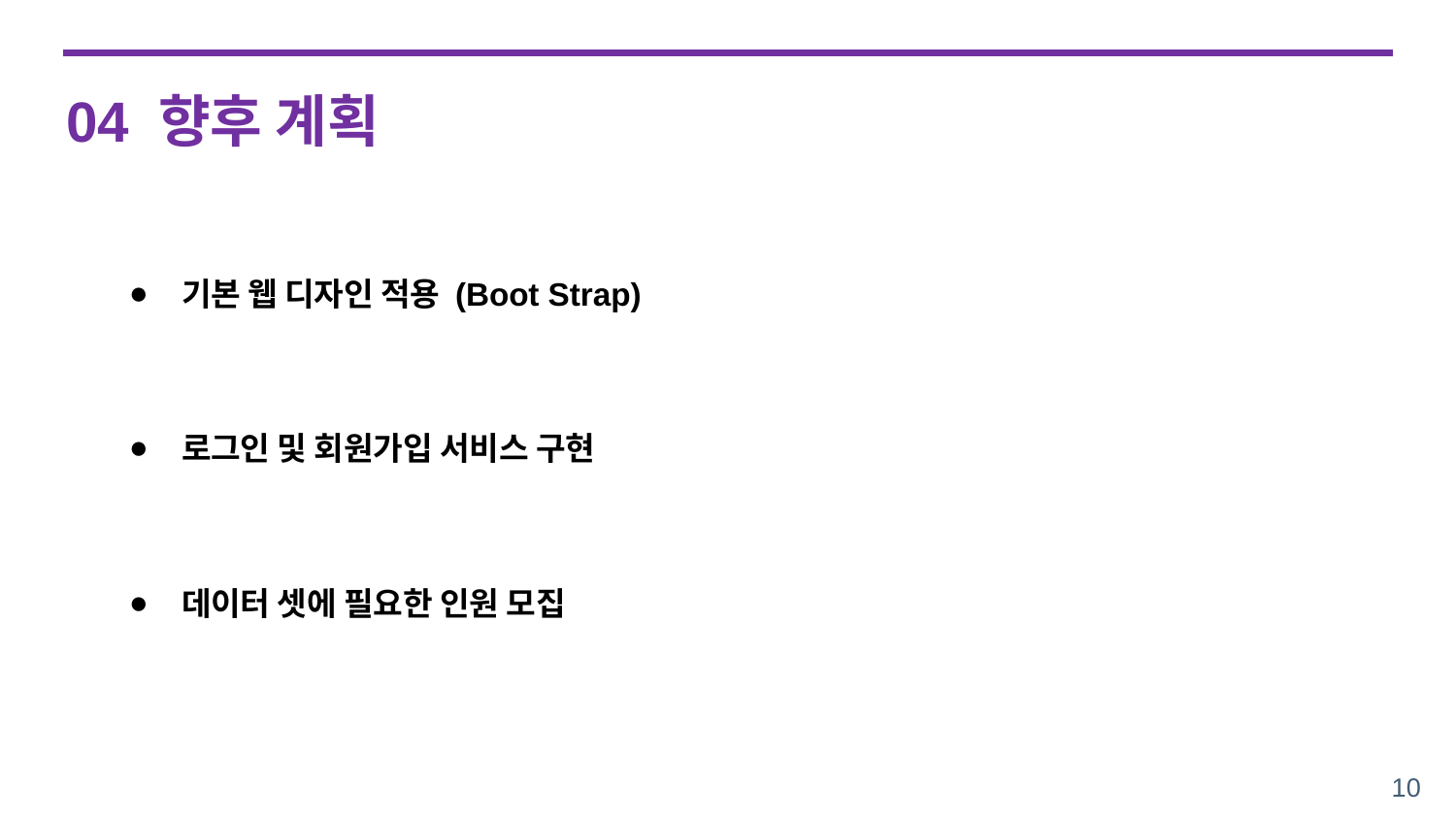

04 향후 계획
기본 웹 디자인 적용 (Boot Strap)

로그인 및 회원가입 서비스 구현

데이터 셋에 필요한 인원 모집
10